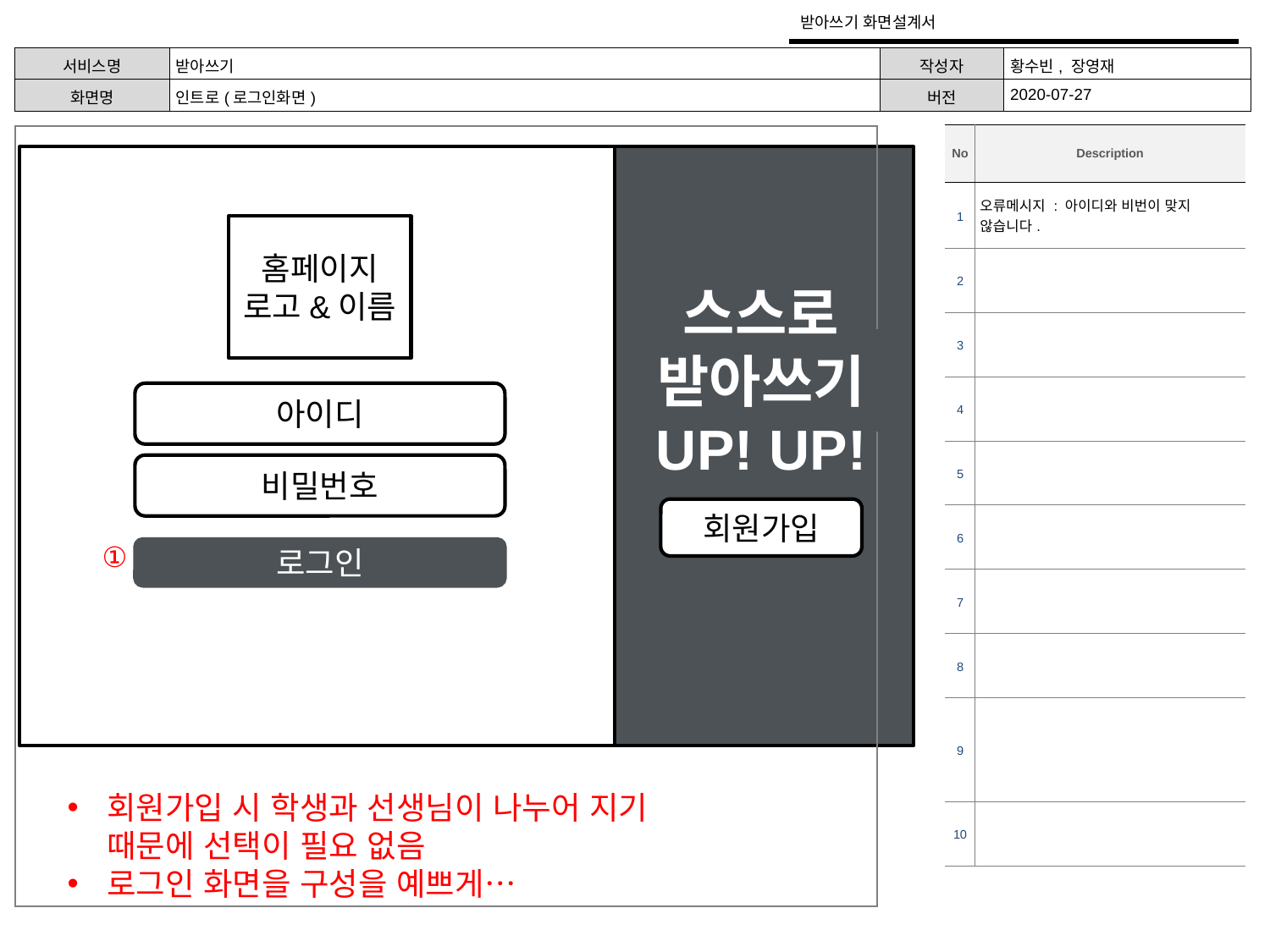

받아쓰기 화면설계서
| 서비스명 | 받아쓰기 | 작성자 | 황수빈, 장영재 |
| --- | --- | --- | --- |
| 화면명 | 인트로(로그인화면) | 버전 | 2020-07-27 |
| No | Description |
| --- | --- |
| 1 | 오류메시지 : 아이디와 비번이 맞지 않습니다. |
| 2 |  |
| 3 |  |
| 4 |  |
| 5 |  |
| 6 |  |
| 7 |  |
| 8 |  |
| 9 |  |
| 10 |  |

홈페이지 로고&이름
스스로
받아쓰기
UP! UP!
아이디
비밀번호
회원가입
①
로그인
회원가입 시 학생과 선생님이 나누어 지기 때문에 선택이 필요 없음
로그인 화면을 구성을 예쁘게…